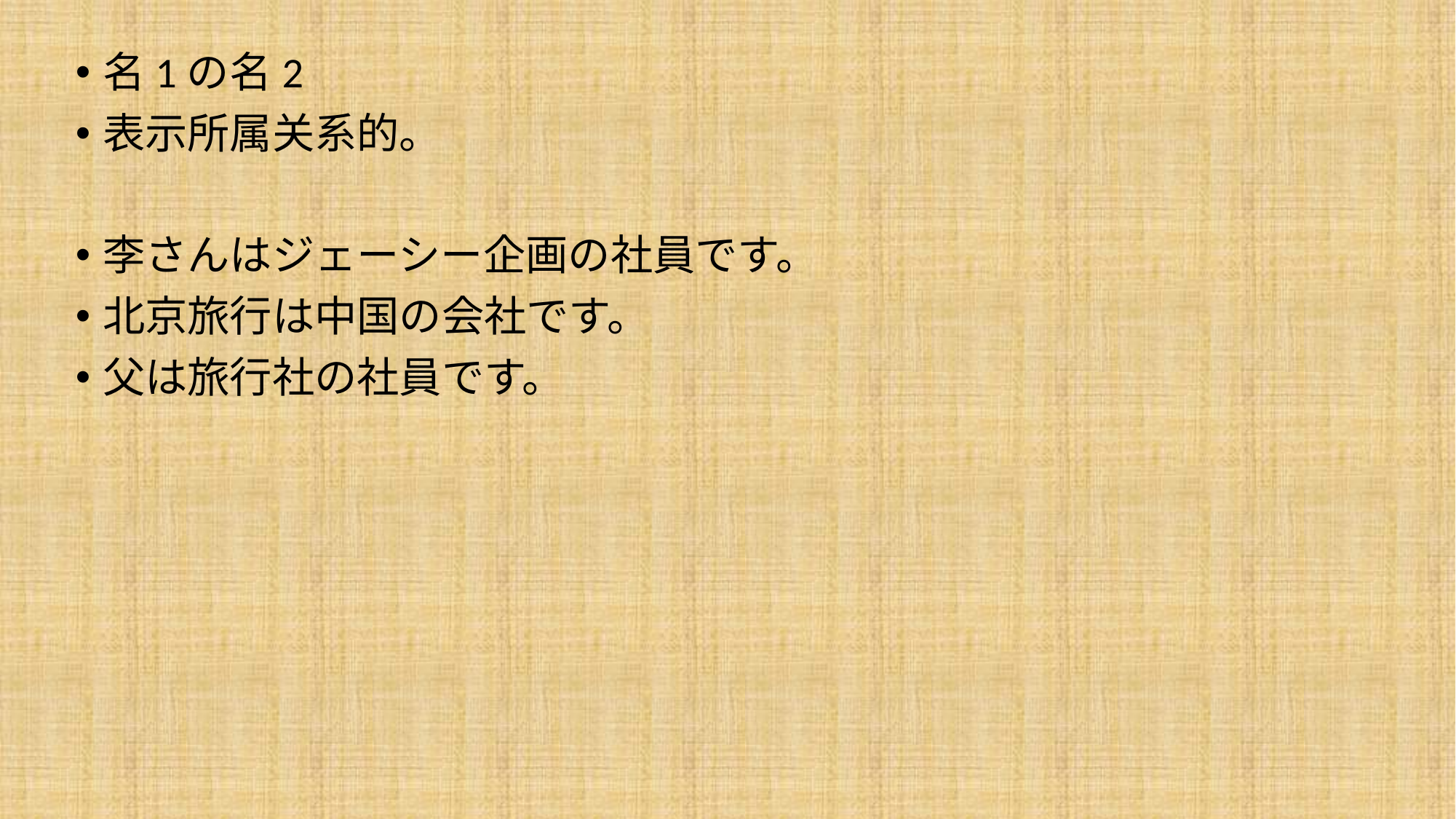

名1の名2
表示所属关系的。

李さんはジェーシー企画の社員です。
北京旅行は中国の会社です。
父は旅行社の社員です。